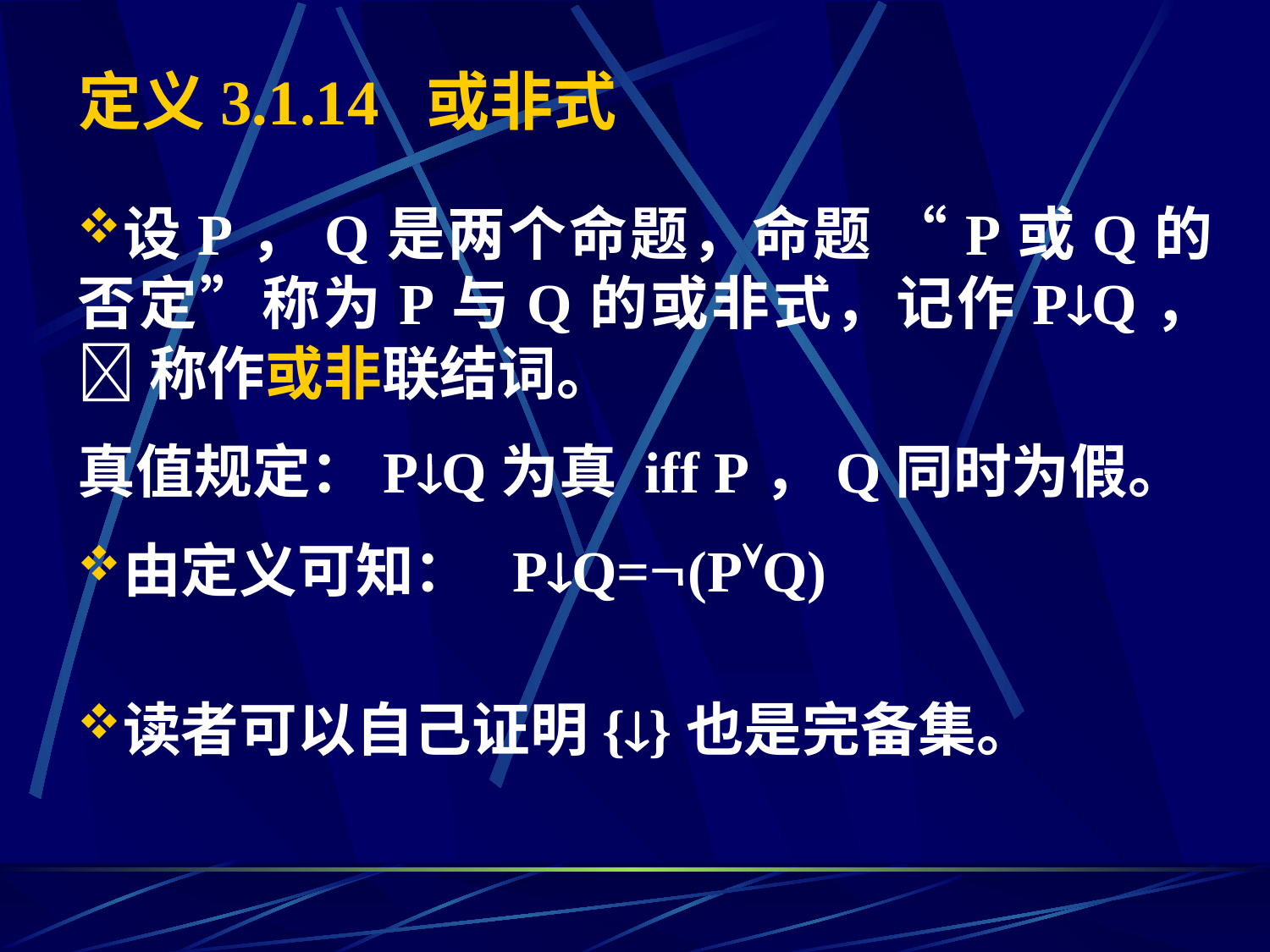

# 定义3.1.14  或非式
设P，Q是两个命题，命题 “P或Q的否定”称为P与Q的或非式，记作P↓Q，↓ 称作或非联结词。
真值规定：P↓Q为真 iff P，Q同时为假。
由定义可知：  P↓Q=¬(P∨Q)

读者可以自己证明{↓}也是完备集。

49